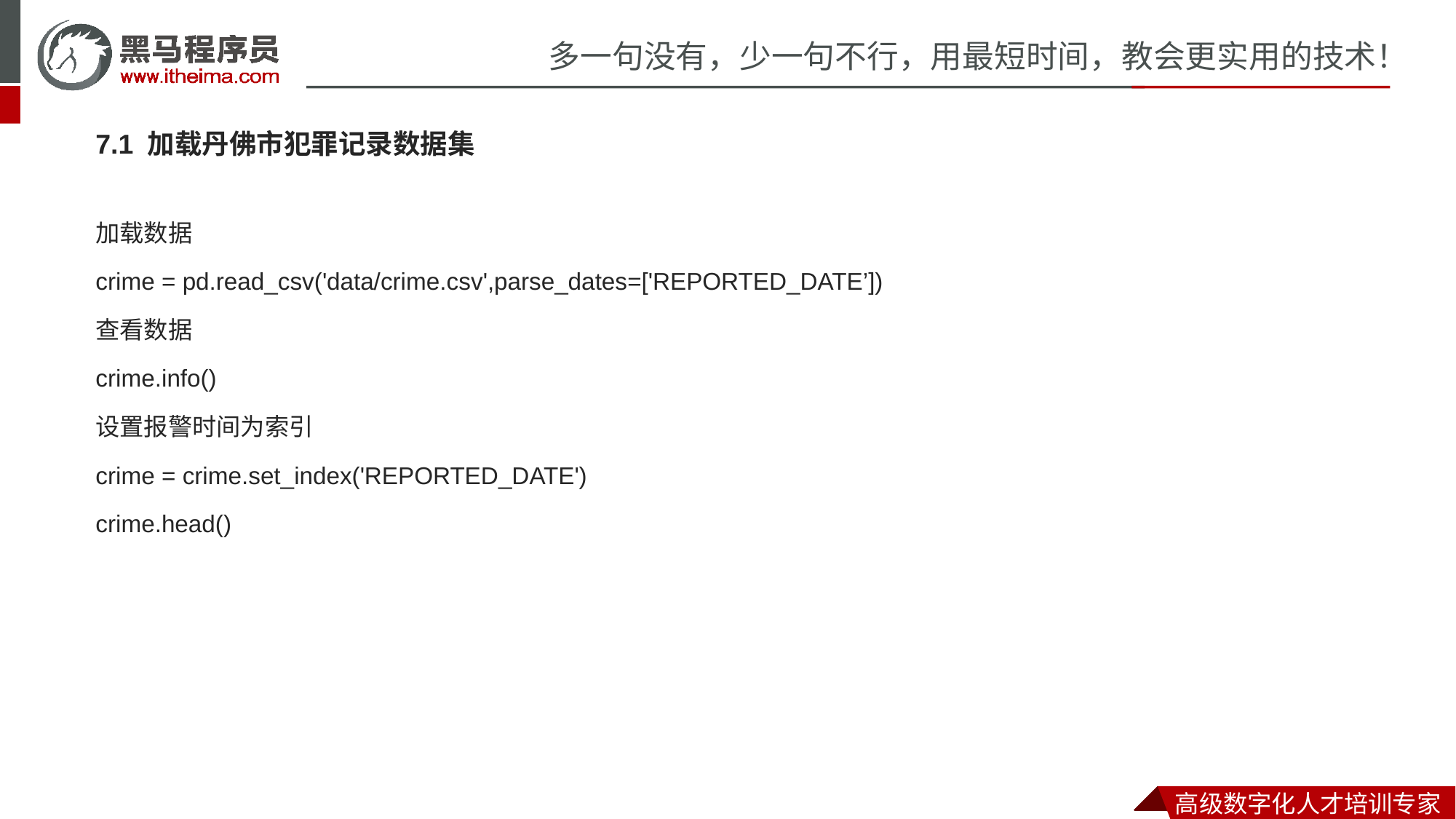

7.1 加载丹佛市犯罪记录数据集
加载数据
crime = pd.read_csv('data/crime.csv',parse_dates=['REPORTED_DATE’])
查看数据
crime.info()
设置报警时间为索引
crime = crime.set_index('REPORTED_DATE')
crime.head()